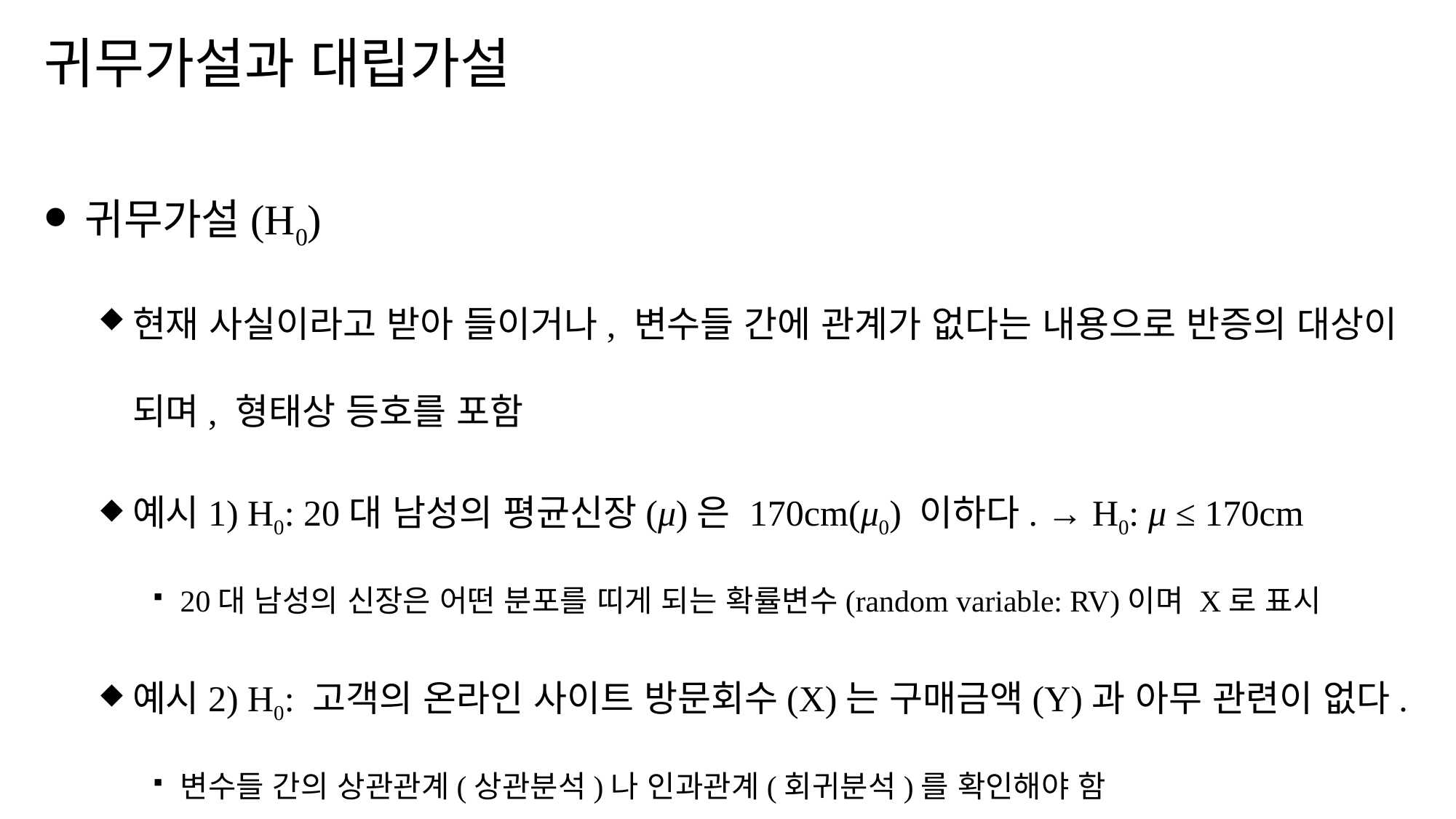

# 귀무가설과 대립가설
귀무가설(H0)
현재 사실이라고 받아 들이거나, 변수들 간에 관계가 없다는 내용으로 반증의 대상이 되며, 형태상 등호를 포함
예시1) H0: 20대 남성의 평균신장(μ)은 170cm(μ0) 이하다. → H0: μ ≤ 170cm
20대 남성의 신장은 어떤 분포를 띠게 되는 확률변수(random variable: RV)이며 X로 표시
예시2) H0: 고객의 온라인 사이트 방문회수(X)는 구매금액(Y)과 아무 관련이 없다.
변수들 간의 상관관계(상관분석)나 인과관계(회귀분석)를 확인해야 함